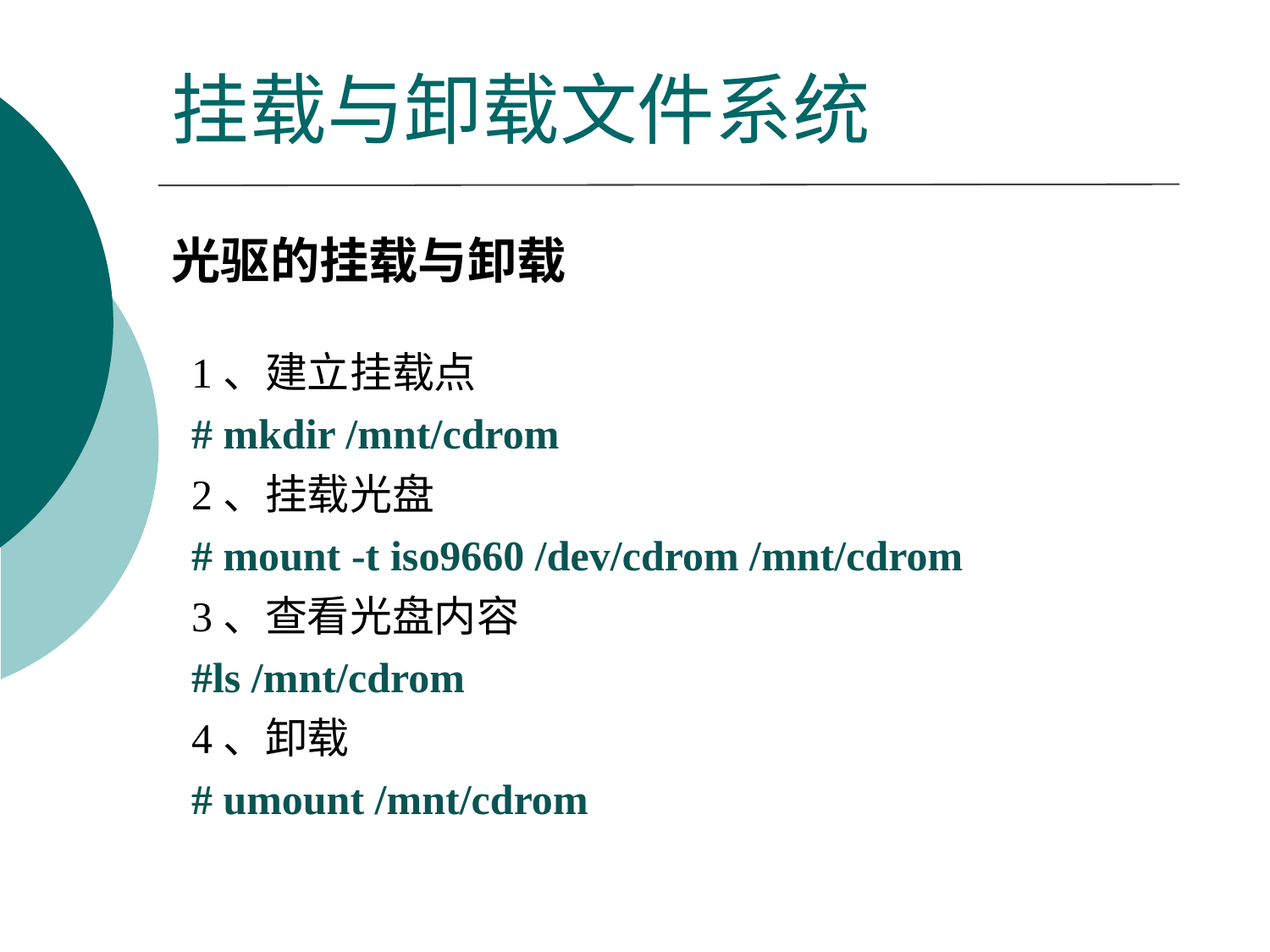

挂载与卸载文件系统
光驱的挂载与卸载
1、建立挂载点
# mkdir /mnt/cdrom
2、挂载光盘
# mount -t iso9660 /dev/cdrom /mnt/cdrom
3、查看光盘内容
#ls /mnt/cdrom
4、卸载
# umount /mnt/cdrom